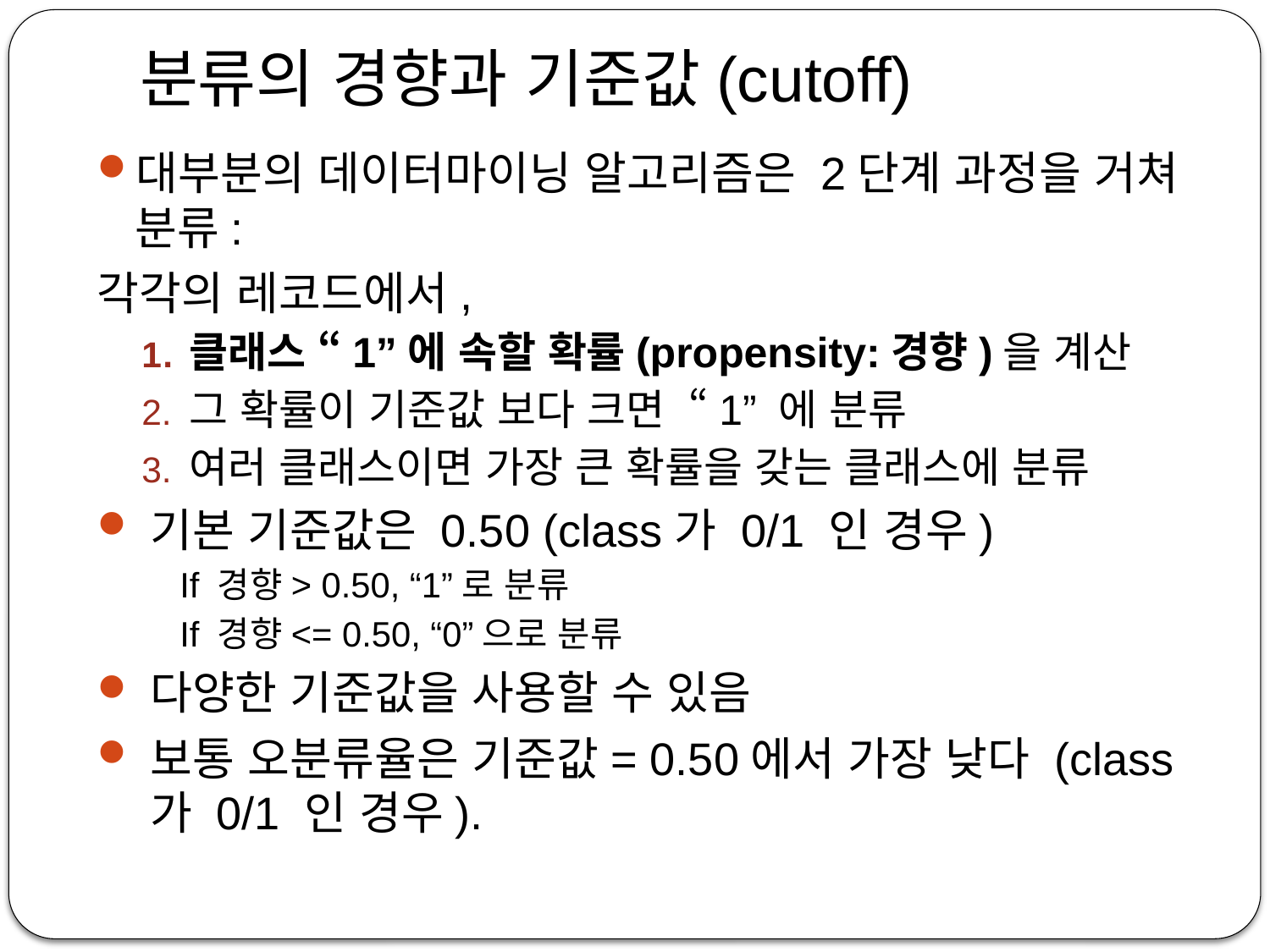

# 분류의 경향과 기준값(cutoff)
대부분의 데이터마이닝 알고리즘은 2단계 과정을 거쳐 분류:
각각의 레코드에서,
클래스 “1”에 속할 확률(propensity:경향)을 계산
그 확률이 기준값 보다 크면  “1” 에 분류
여러 클래스이면 가장 큰 확률을 갖는 클래스에 분류
기본 기준값은 0.50 (class가 0/1 인 경우)
If 경향> 0.50, “1”로 분류
If 경향<= 0.50, “0”으로 분류
다양한 기준값을 사용할 수 있음
보통 오분류율은 기준값= 0.50에서 가장 낮다 (class가 0/1 인 경우).